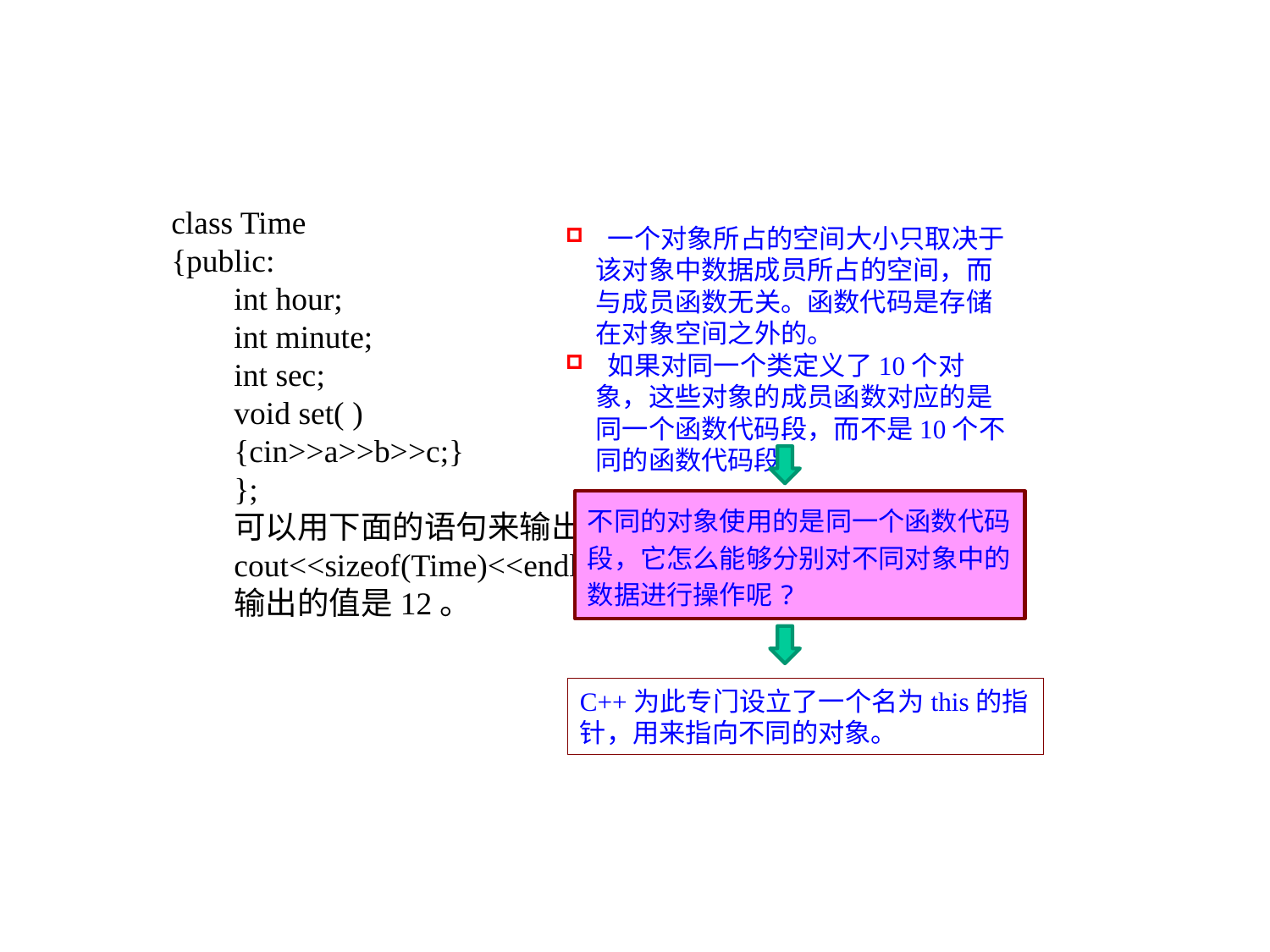

class Time
{public:
int hour;
int minute;
int sec;
void set( )
{cin>>a>>b>>c;}
};
可以用下面的语句来输出该类对象所占用的字节数：
cout<<sizeof(Time)<<endl;
输出的值是12。
 一个对象所占的空间大小只取决于该对象中数据成员所占的空间，而与成员函数无关。函数代码是存储在对象空间之外的。
 如果对同一个类定义了10个对象，这些对象的成员函数对应的是同一个函数代码段，而不是10个不同的函数代码段。

不同的对象使用的是同一个函数代码段，它怎么能够分别对不同对象中的数据进行操作呢?

C++为此专门设立了一个名为this的指针，用来指向不同的对象。